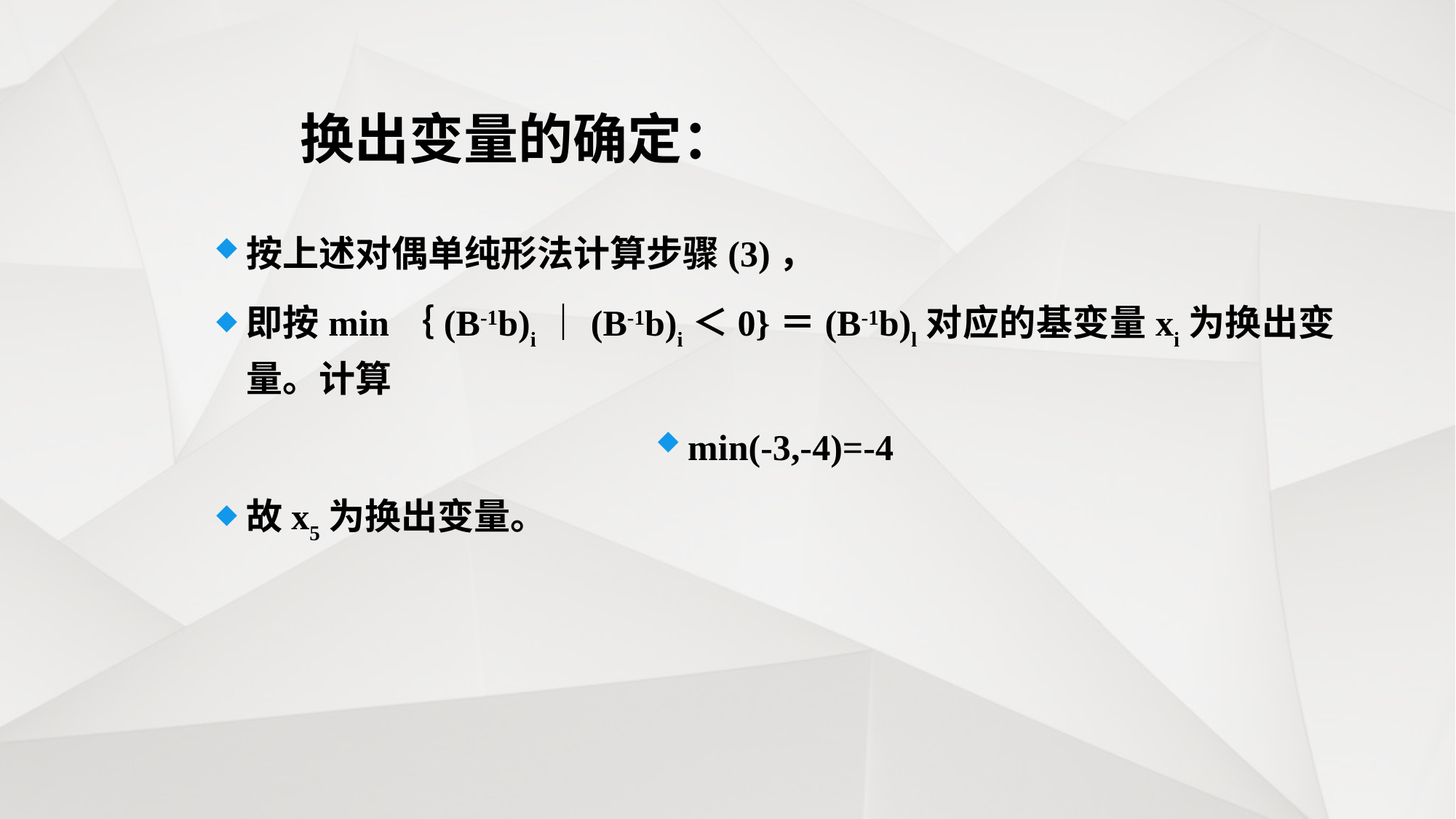

换出变量的确定：
按上述对偶单纯形法计算步骤(3)，
即按min｛(B-1b)i｜(B-1b)i＜0}＝(B-1b)l对应的基变量xi为换出变量。计算
min(-3,-4)=-4
故x5为换出变量。